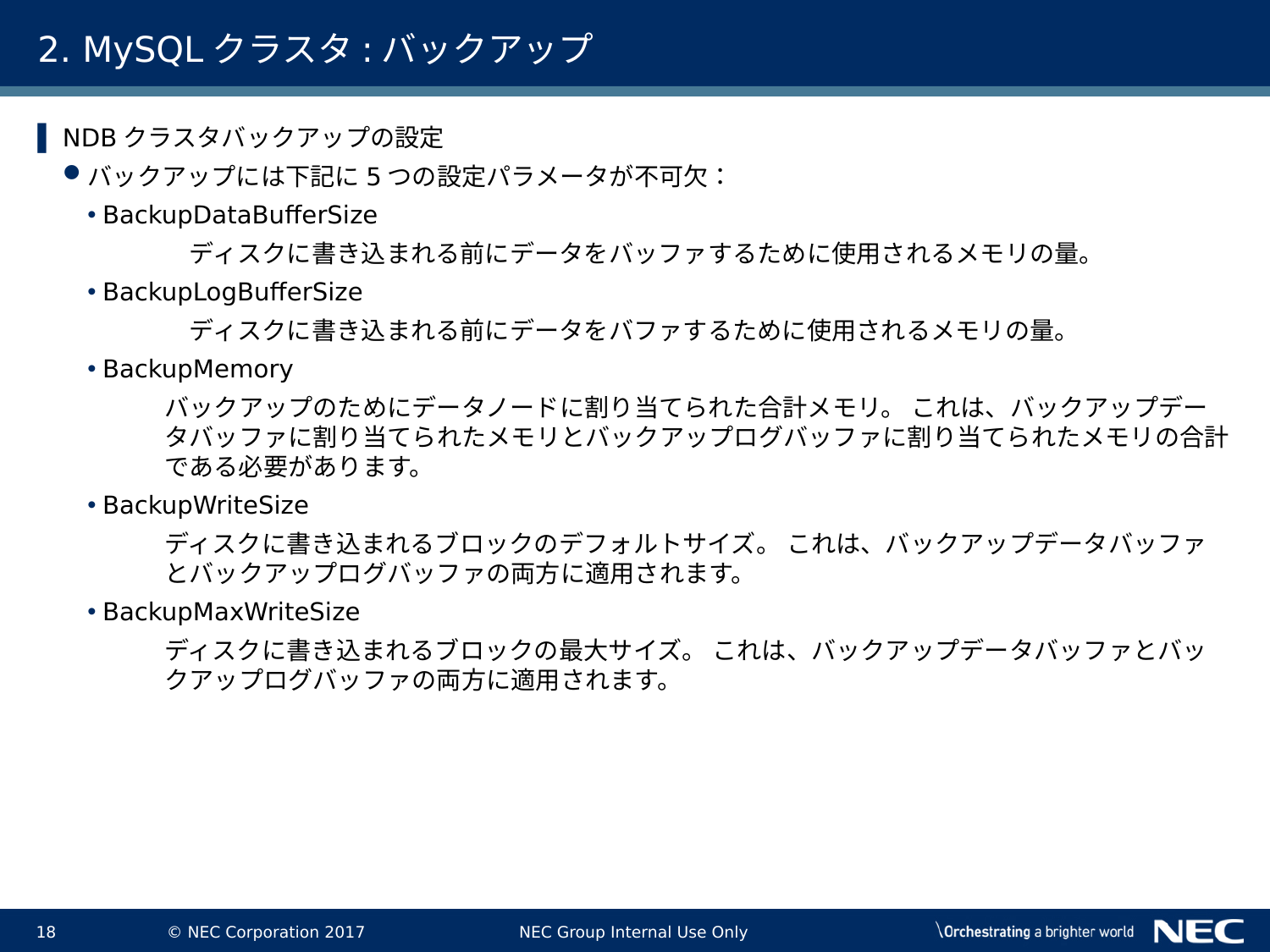

# 2. MySQLクラスタ:バックアップ
NDBクラスタバックアップの設定
バックアップには下記に5つの設定パラメータが不可欠：
BackupDataBufferSize
	ディスクに書き込まれる前にデータをバッファするために使用されるメモリの量。
BackupLogBufferSize
	ディスクに書き込まれる前にデータをバファするために使用されるメモリの量。
BackupMemory
	バックアップのためにデータノードに割り当てられた合計メモリ。 これは、バックアップデータバッファに割り当てられたメモリとバックアップログバッファに割り当てられたメモリの合計である必要があります。
BackupWriteSize
	ディスクに書き込まれるブロックのデフォルトサイズ。 これは、バックアップデータバッファとバックアップログバッファの両方に適用されます。
BackupMaxWriteSize
	ディスクに書き込まれるブロックの最大サイズ。 これは、バックアップデータバッファとバックアップログバッファの両方に適用されます。